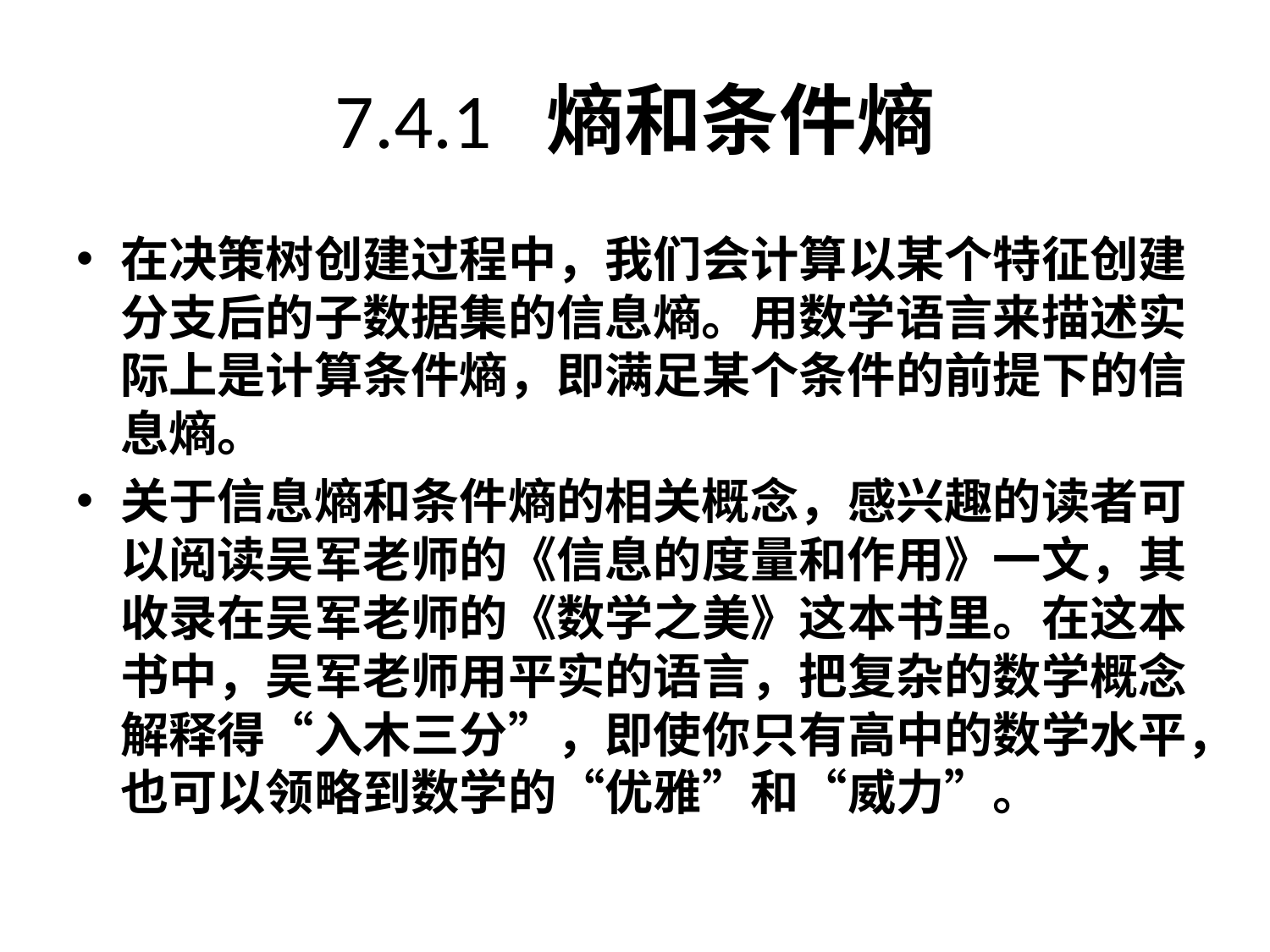

# 7.4.1  熵和条件熵
在决策树创建过程中，我们会计算以某个特征创建分支后的子数据集的信息熵。用数学语言来描述实际上是计算条件熵，即满足某个条件的前提下的信息熵。
关于信息熵和条件熵的相关概念，感兴趣的读者可以阅读吴军老师的《信息的度量和作用》一文，其收录在吴军老师的《数学之美》这本书里。在这本书中，吴军老师用平实的语言，把复杂的数学概念解释得“入木三分”，即使你只有高中的数学水平，也可以领略到数学的“优雅”和“威力”。